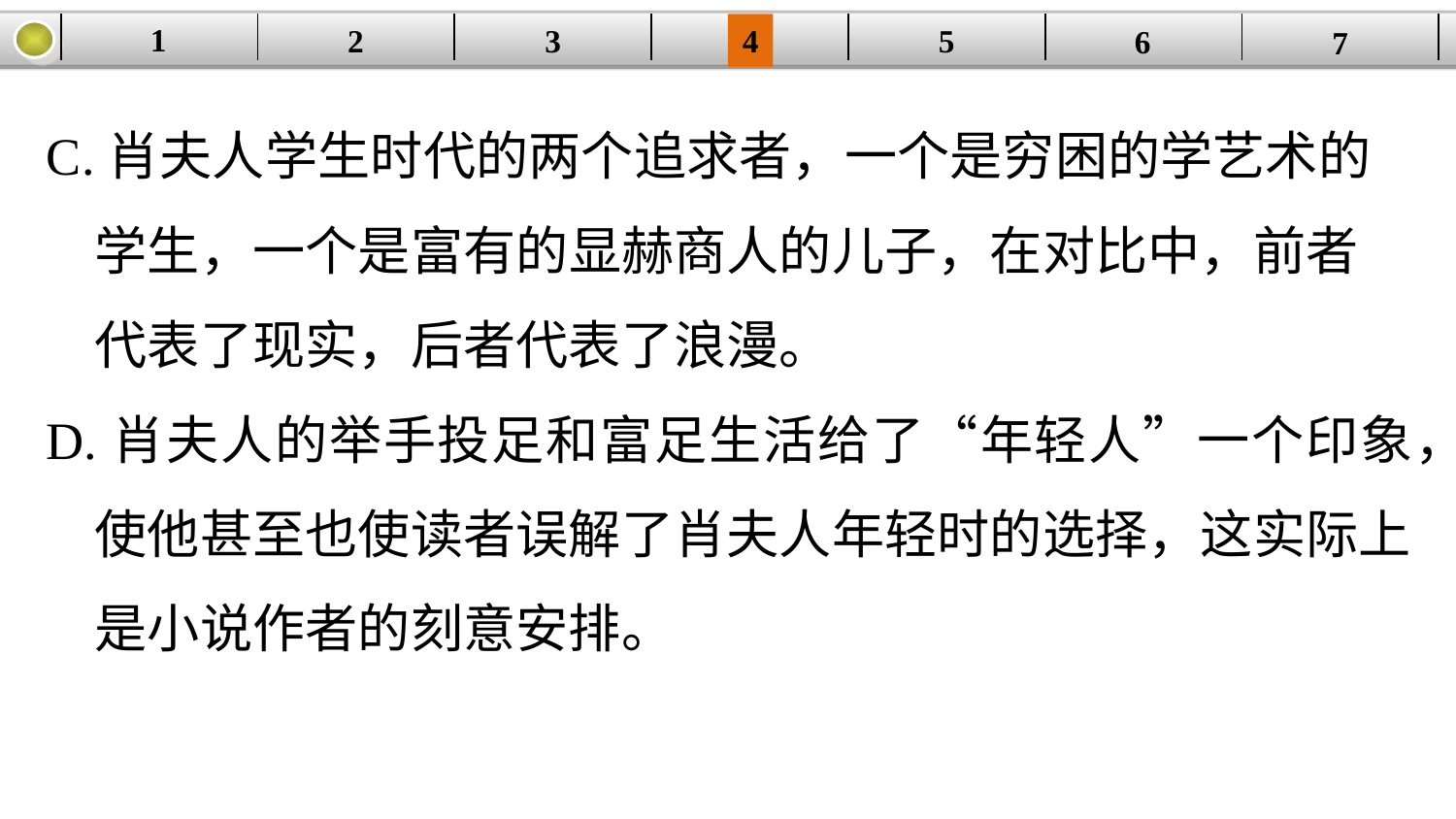

1
5
3
2
|  |  |  |  |  |  |  |
| --- | --- | --- | --- | --- | --- | --- |
4
6
7

C.肖夫人学生时代的两个追求者，一个是穷困的学艺术的
   学生，一个是富有的显赫商人的儿子，在对比中，前者
   代表了现实，后者代表了浪漫。
D.肖夫人的举手投足和富足生活给了“年轻人”一个印象，
   使他甚至也使读者误解了肖夫人年轻时的选择，这实际上
   是小说作者的刻意安排。